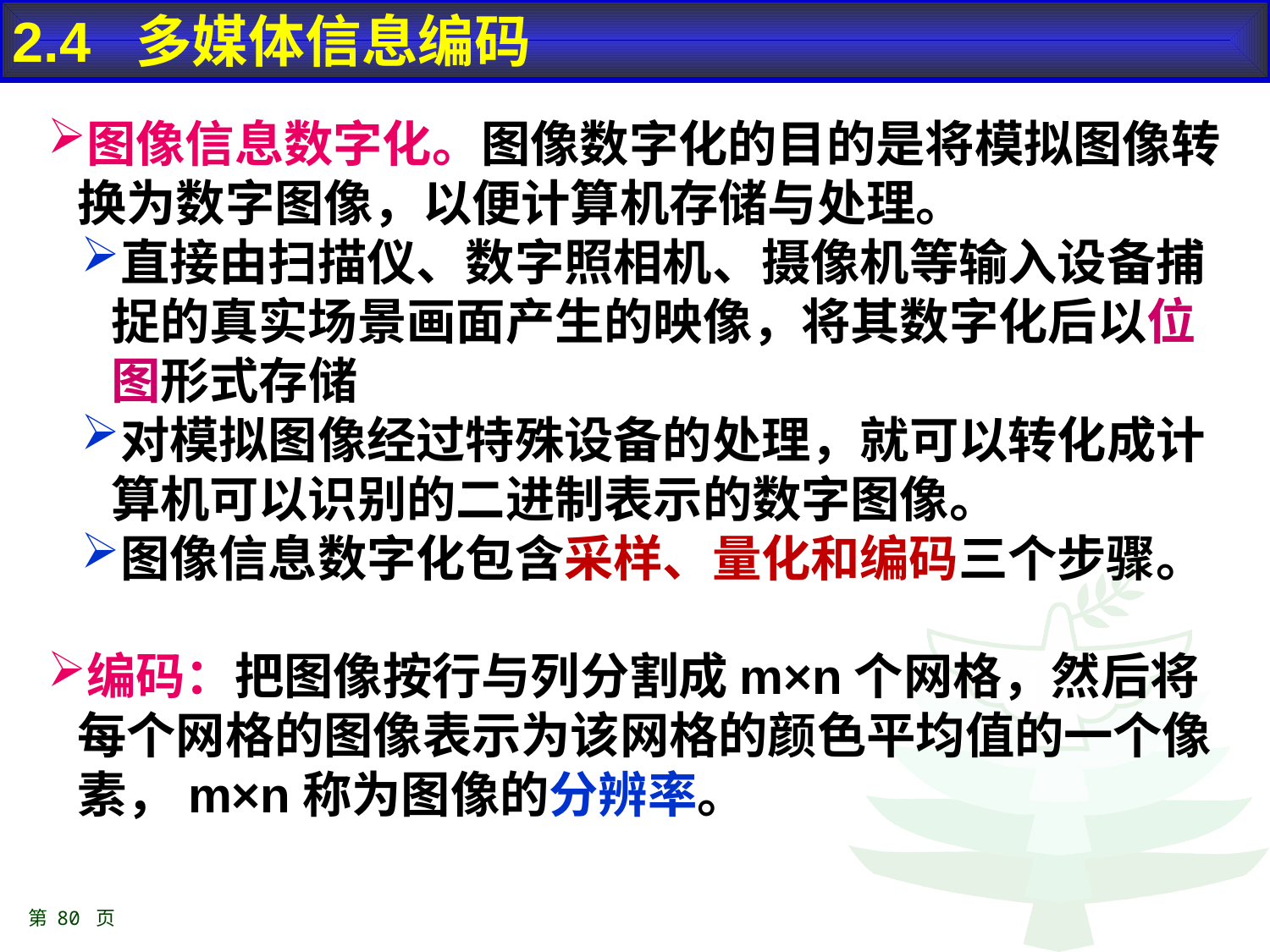

2.4  多媒体信息编码
图像信息数字化。图像数字化的目的是将模拟图像转换为数字图像，以便计算机存储与处理。
直接由扫描仪、数字照相机、摄像机等输入设备捕捉的真实场景画面产生的映像，将其数字化后以位图形式存储
对模拟图像经过特殊设备的处理，就可以转化成计算机可以识别的二进制表示的数字图像。
图像信息数字化包含采样、量化和编码三个步骤。

编码：把图像按行与列分割成m×n个网格，然后将每个网格的图像表示为该网格的颜色平均值的一个像素，m×n称为图像的分辨率。